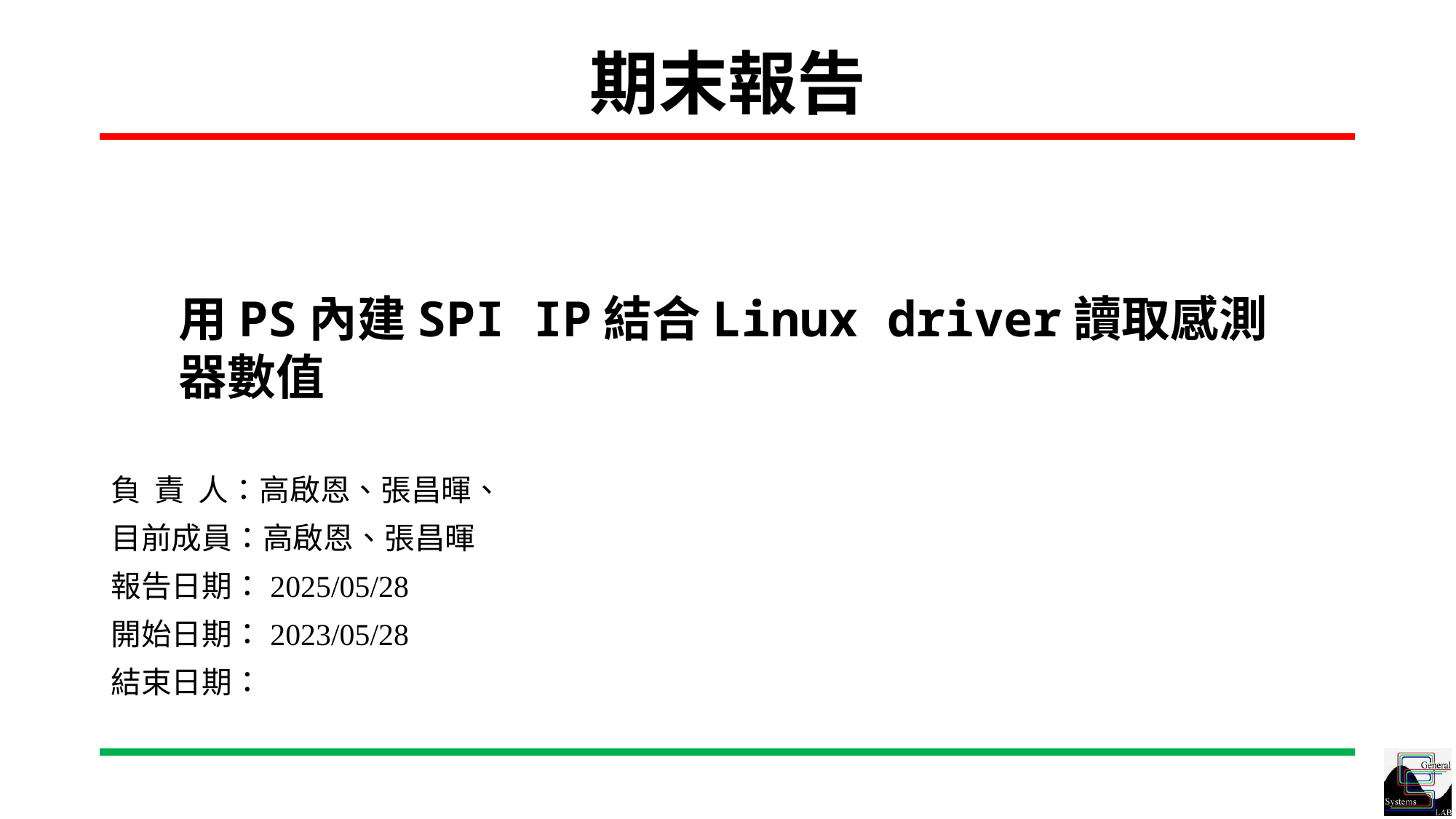

期末報告
#
用PS內建SPI IP結合Linux driver讀取感測器數值
負  責  人：高啟恩、張昌暉、
目前成員：高啟恩、張昌暉
報告日期：2025/05/28
開始日期：2023/05/28
結束日期：